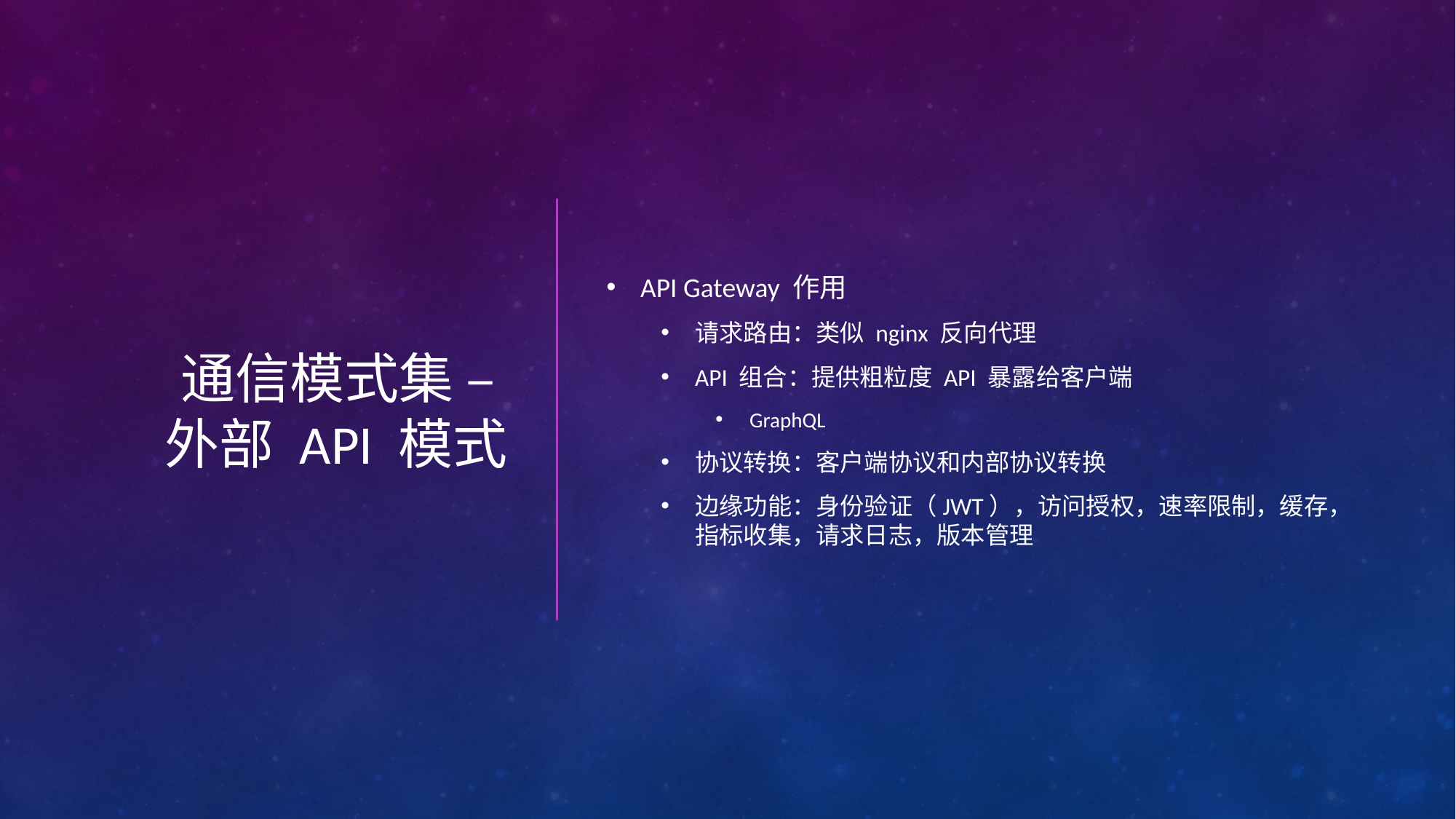

# 通信模式集 – 外部 API 模式
API Gateway 作用
请求路由：类似 nginx 反向代理
API 组合：提供粗粒度 API 暴露给客户端
GraphQL
协议转换：客户端协议和内部协议转换
边缘功能：身份验证（JWT），访问授权，速率限制，缓存，指标收集，请求日志，版本管理